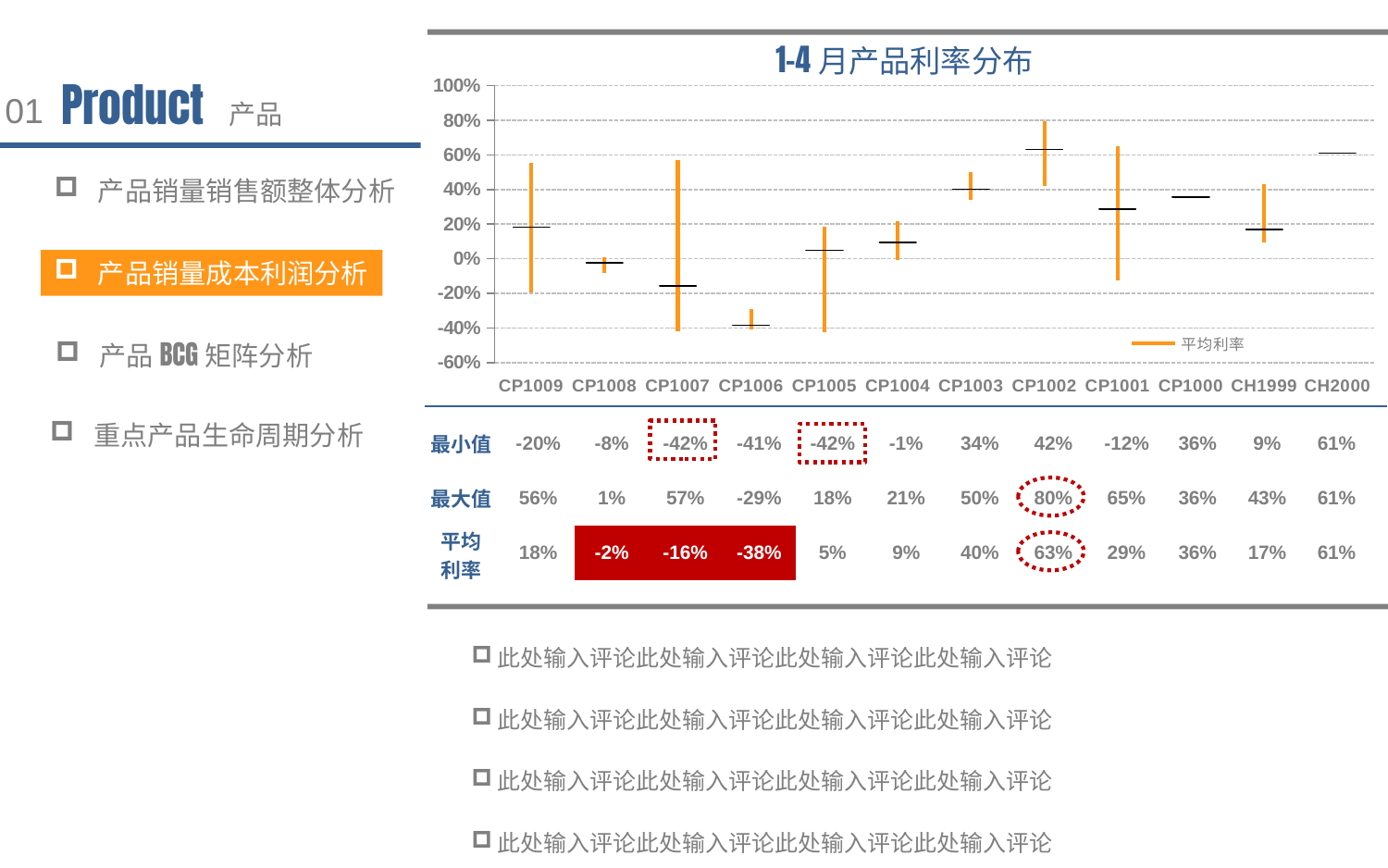

1-4月产品利率分布

[unsupported chart]

Product 产品
01

产品销量销售额整体分析
产品销量成本利润分析
产品BCG矩阵分析
重点产品生命周期分析
| 最小值 | -20% | -8% | -42% | -41% | -42% | -1% | 34% | 42% | -12% | 36% | 9% | 61% |
| --- | --- | --- | --- | --- | --- | --- | --- | --- | --- | --- | --- | --- |
| 最大值 | 56% | 1% | 57% | -29% | 18% | 21% | 50% | 80% | 65% | 36% | 43% | 61% |
| 平均 利率 | 18% | -2% | -16% | -38% | 5% | 9% | 40% | 63% | 29% | 36% | 17% | 61% |

此处输入评论此处输入评论此处输入评论此处输入评论
此处输入评论此处输入评论此处输入评论此处输入评论
此处输入评论此处输入评论此处输入评论此处输入评论
此处输入评论此处输入评论此处输入评论此处输入评论